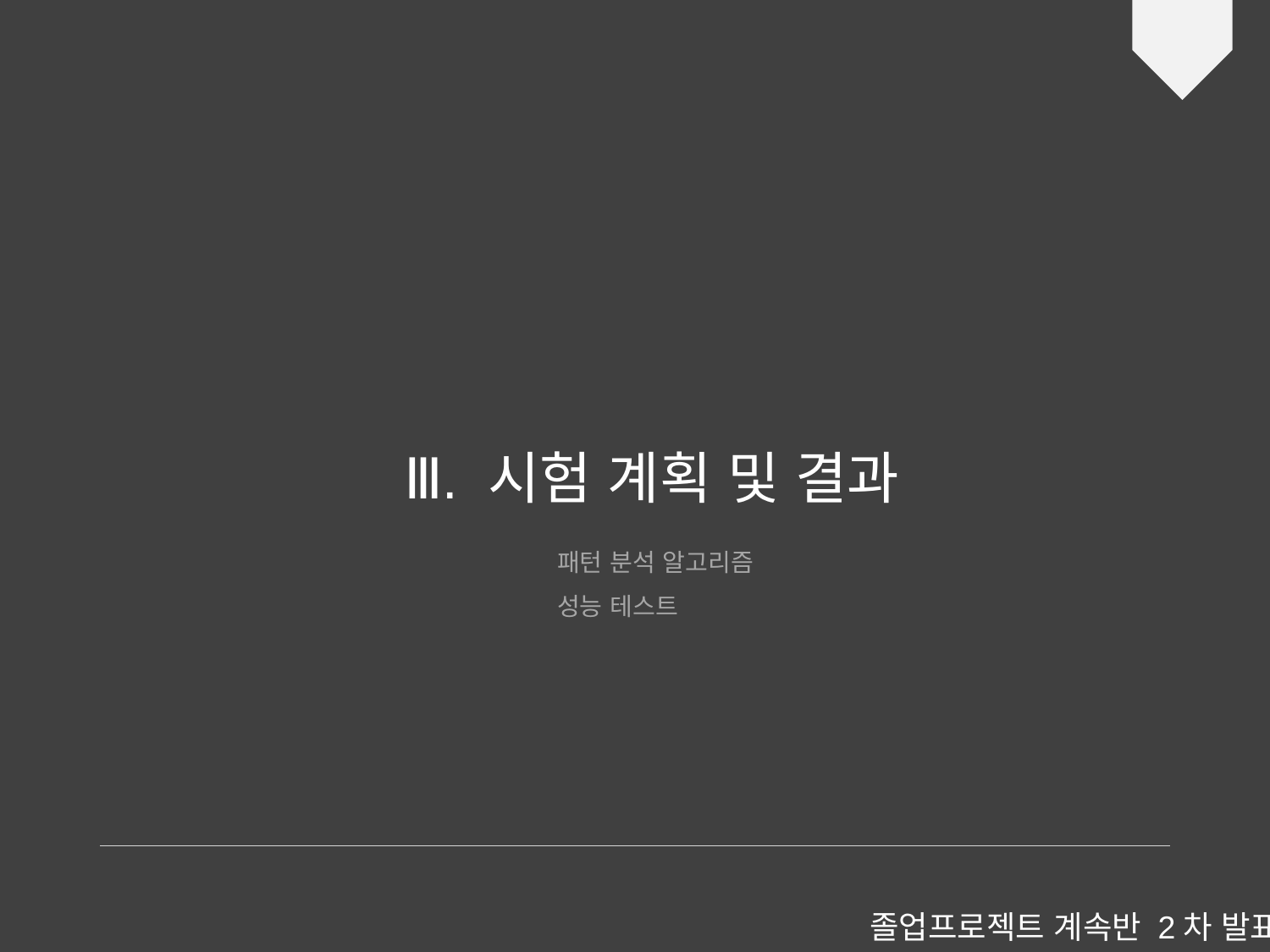

Ⅲ. 시험 계획 및 결과
패턴 분석 알고리즘
성능 테스트
졸업프로젝트 계속반 2차 발표